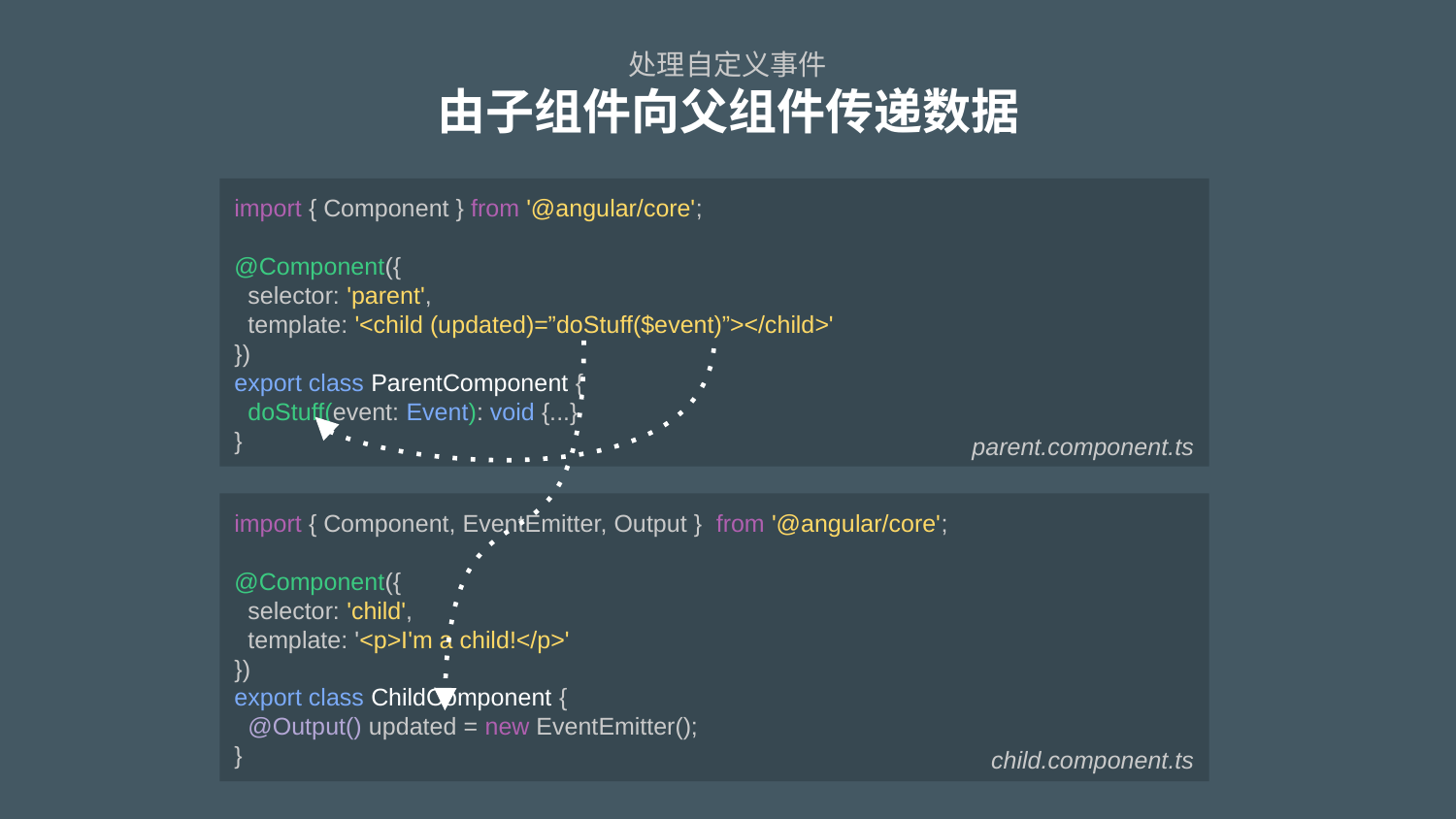

# 处理自定义事件 由子组件向父组件传递数据
import { Component } from '@angular/core';
@Component({
  selector: 'parent',
  template: '<child (updated)=”doStuff($event)”></child>'
})
export class ParentComponent {
  doStuff(event: Event): void {...}
}

parent.component.ts
import { Component, EventEmitter, Output }  from '@angular/core';
@Component({
  selector: 'child',
  template: '<p>I'm a child!</p>'
})
export class ChildComponent {
  @Output() updated = new EventEmitter();
}

child.component.ts